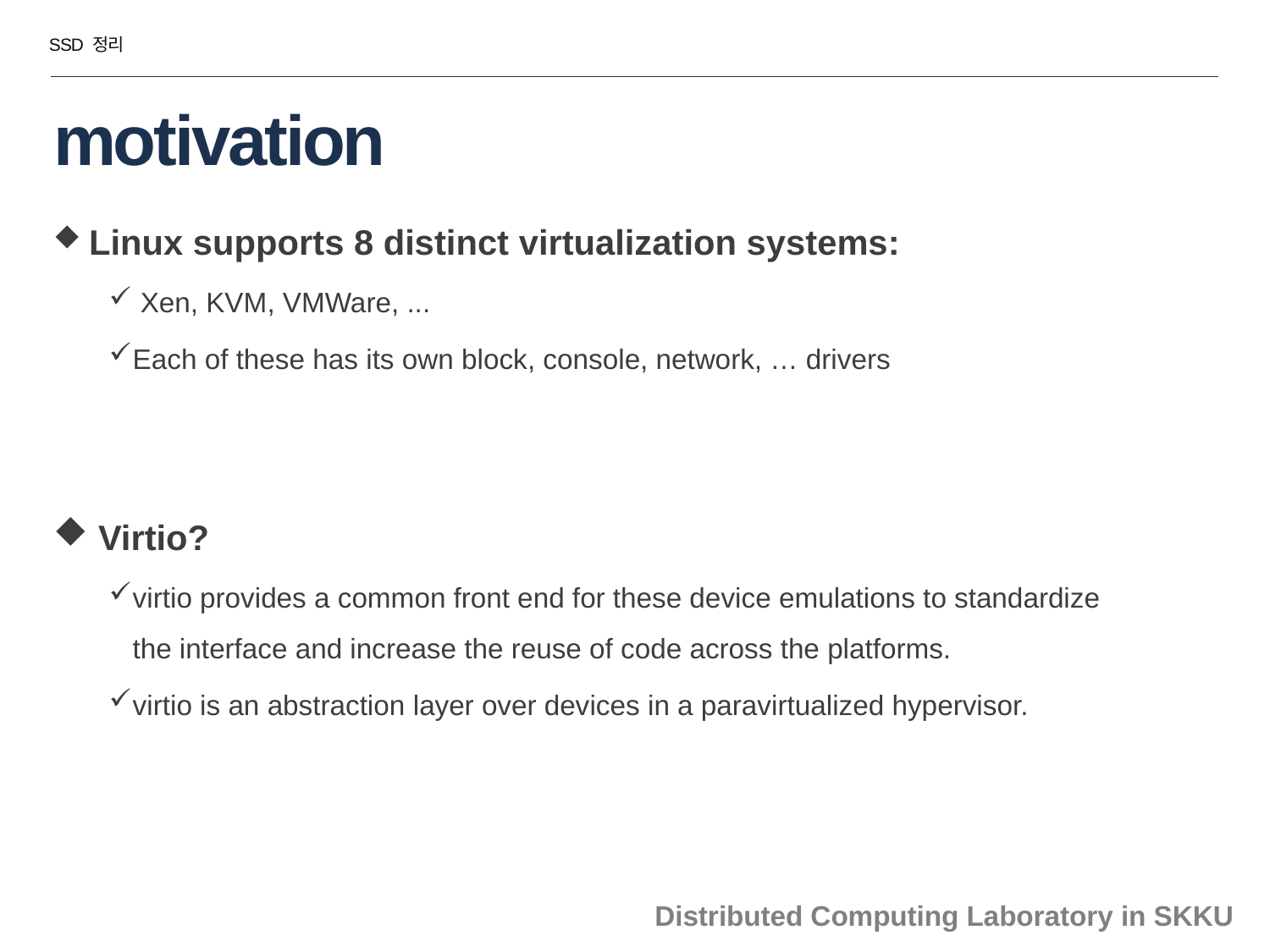

SSD 정리
# motivation
 Linux supports 8 distinct virtualization systems:
 Xen, KVM, VMWare, ...
Each of these has its own block, console, network, … drivers

 Virtio?
virtio provides a common front end for these device emulations to standardize the interface and increase the reuse of code across the platforms.
virtio is an abstraction layer over devices in a paravirtualized hypervisor.

Distributed Computing Laboratory in SKKU